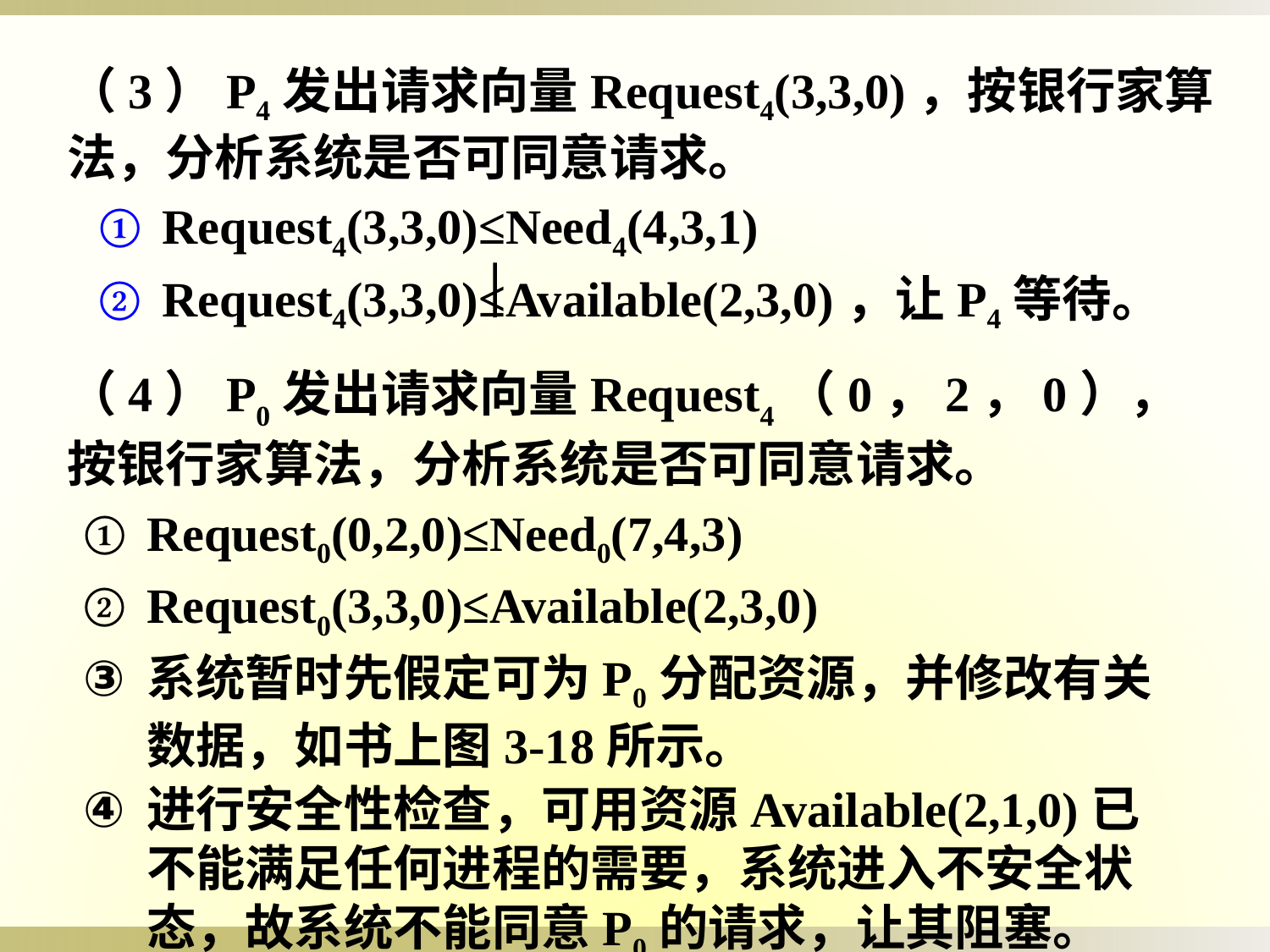

（3）P4发出请求向量Request4(3,3,0)，按银行家算法，分析系统是否可同意请求。
Request4(3,3,0)≤Need4(4,3,1)
Request4(3,3,0)≤Available(2,3,0)，让P4等待。

（4）P0发出请求向量Request4（0，2，0），按银行家算法，分析系统是否可同意请求。
Request0(0,2,0)≤Need0(7,4,3)
Request0(3,3,0)≤Available(2,3,0)
系统暂时先假定可为P0分配资源，并修改有关数据，如书上图3-18所示。
进行安全性检查，可用资源Available(2,1,0)已不能满足任何进程的需要，系统进入不安全状态，故系统不能同意P0的请求，让其阻塞。
53